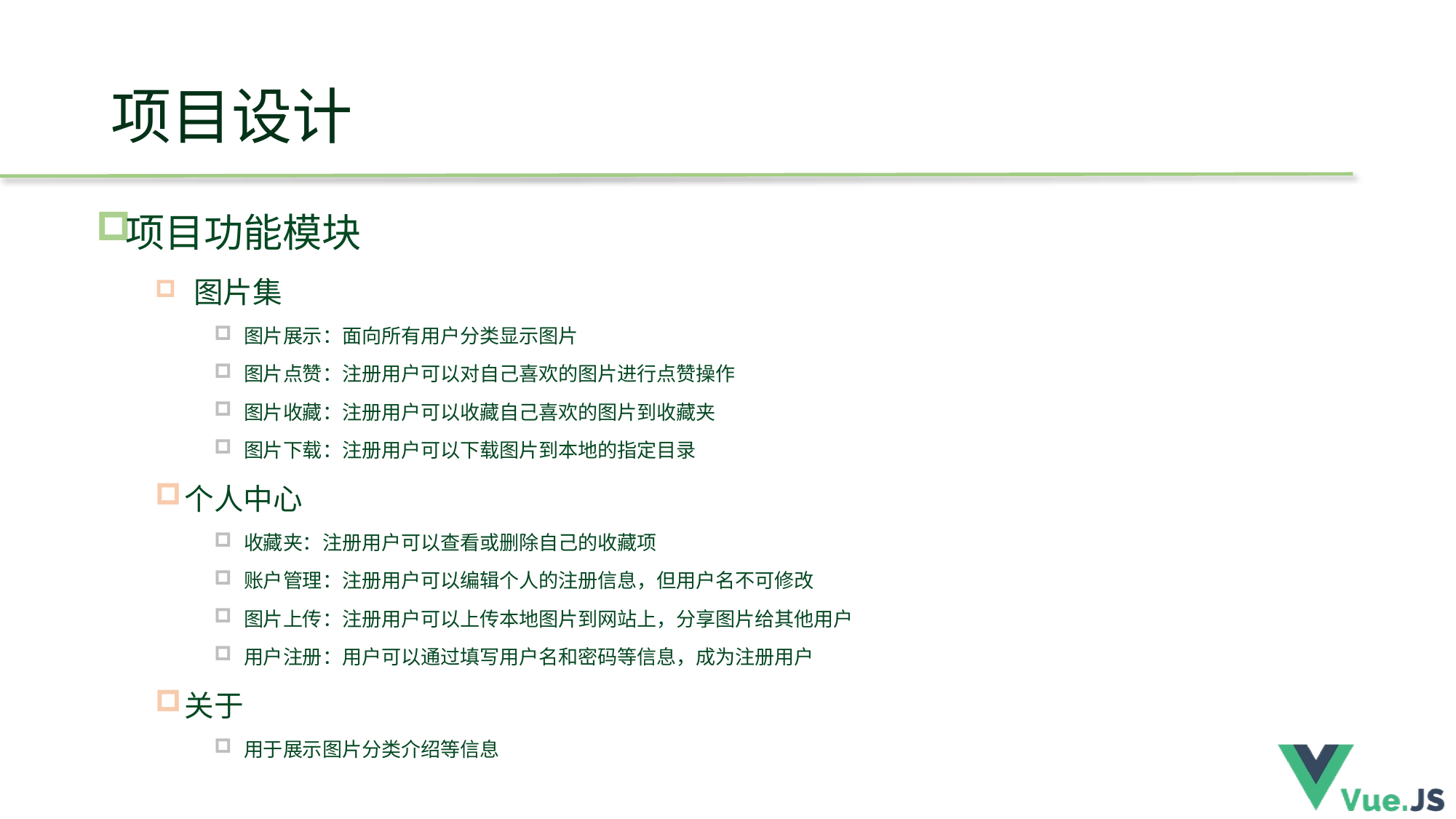

# 项目设计
项目功能模块
 图片集
图片展示：面向所有用户分类显示图片
图片点赞：注册用户可以对自己喜欢的图片进行点赞操作
图片收藏：注册用户可以收藏自己喜欢的图片到收藏夹
图片下载：注册用户可以下载图片到本地的指定目录
个人中心
收藏夹：注册用户可以查看或删除自己的收藏项
账户管理：注册用户可以编辑个人的注册信息，但用户名不可修改
图片上传：注册用户可以上传本地图片到网站上，分享图片给其他用户
用户注册：用户可以通过填写用户名和密码等信息，成为注册用户
关于
用于展示图片分类介绍等信息